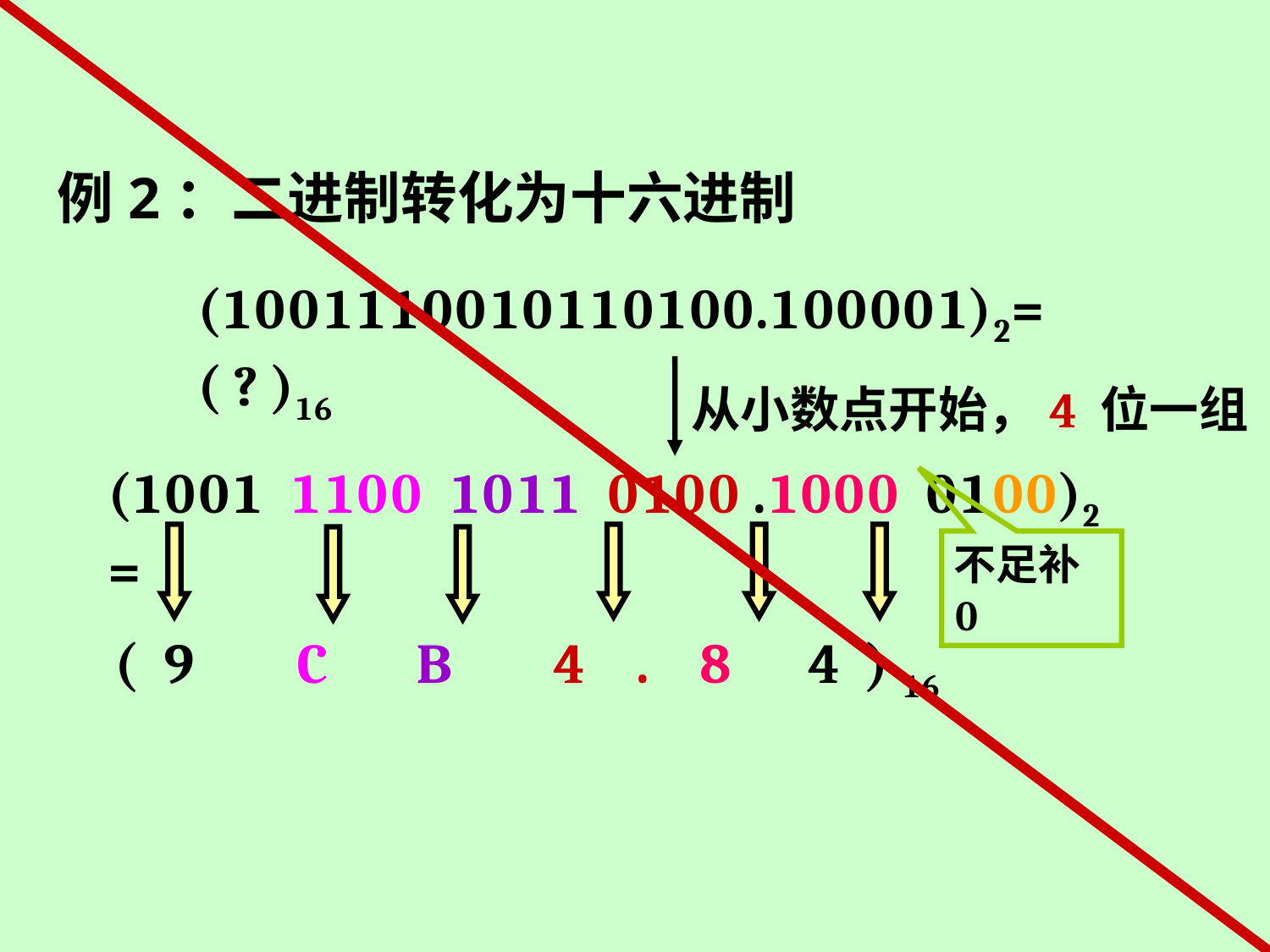

例2：二进制转化为十六进制
(1001110010110100.100001)2= ( ? )16

从小数点开始，4 位一组
(1001  1100  1011  0100 .1000  0100)2 =

不足补0
(  9        C       B        4    .    8      4  ) 16
83